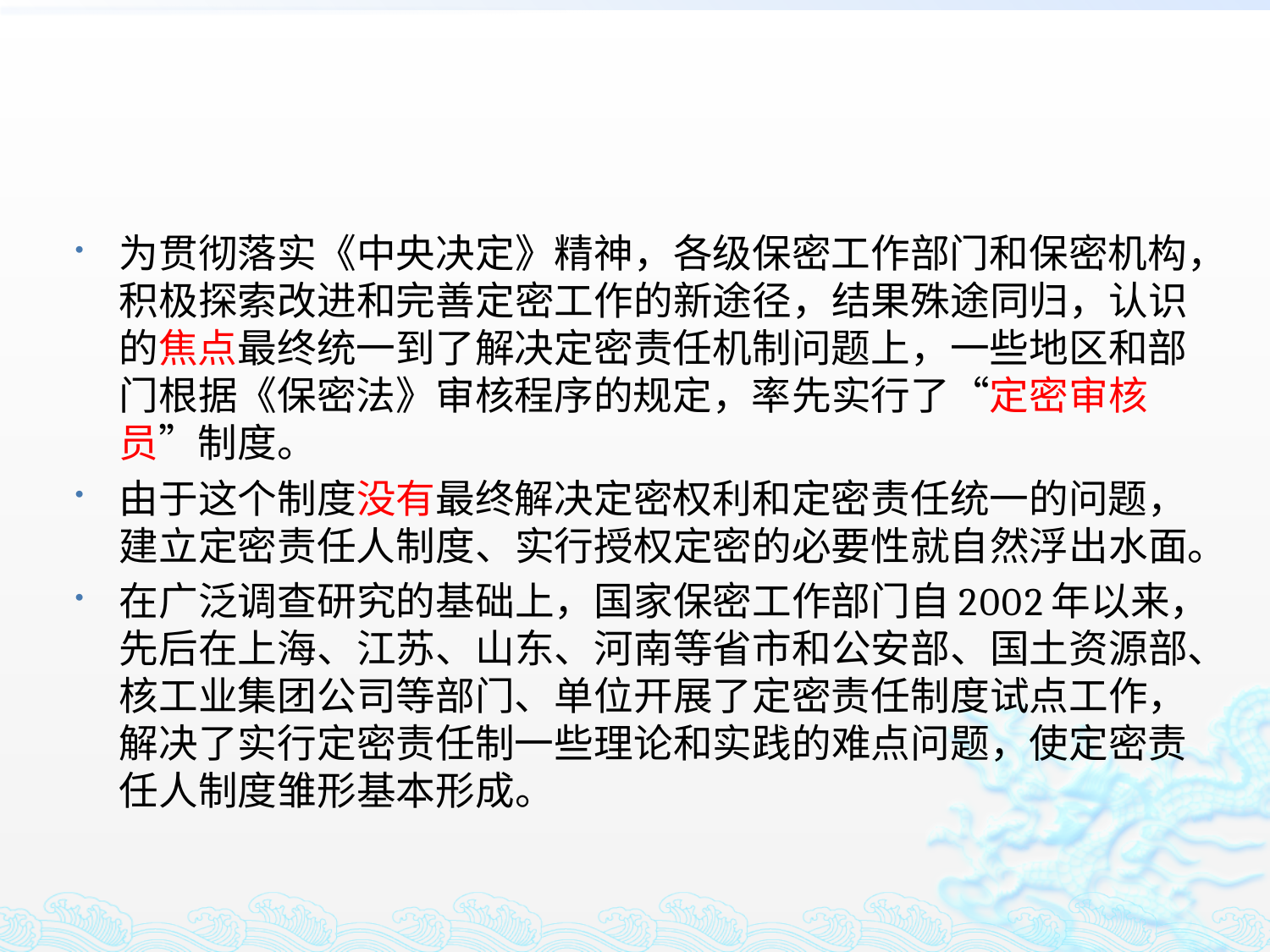

#
为贯彻落实《中央决定》精神，各级保密工作部门和保密机构，积极探索改进和完善定密工作的新途径，结果殊途同归，认识的焦点最终统一到了解决定密责任机制问题上，一些地区和部门根据《保密法》审核程序的规定，率先实行了“定密审核员”制度。
由于这个制度没有最终解决定密权利和定密责任统一的问题，建立定密责任人制度、实行授权定密的必要性就自然浮出水面。
在广泛调查研究的基础上，国家保密工作部门自2002年以来，先后在上海、江苏、山东、河南等省市和公安部、国土资源部、核工业集团公司等部门、单位开展了定密责任制度试点工作，解决了实行定密责任制一些理论和实践的难点问题，使定密责任人制度雏形基本形成。